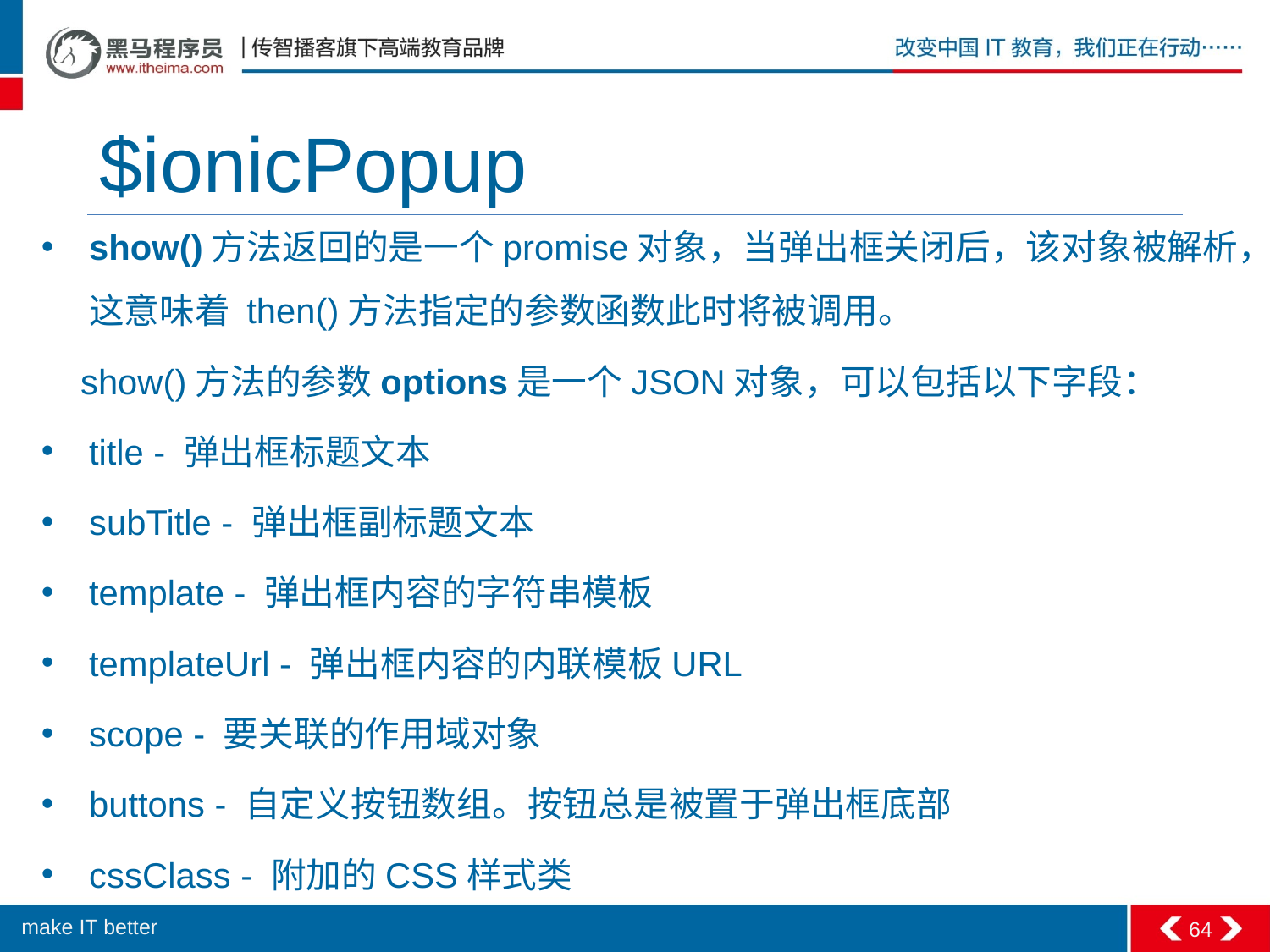

# $ionicPopup
show()方法返回的是一个promise对象，当弹出框关闭后，该对象被解析，这意味着 then()方法指定的参数函数此时将被调用。
    show()方法的参数options是一个JSON对象，可以包括以下字段：
title - 弹出框标题文本
subTitle - 弹出框副标题文本
template - 弹出框内容的字符串模板
templateUrl - 弹出框内容的内联模板URL
scope - 要关联的作用域对象
buttons - 自定义按钮数组。按钮总是被置于弹出框底部
cssClass - 附加的CSS样式类

64

make IT better